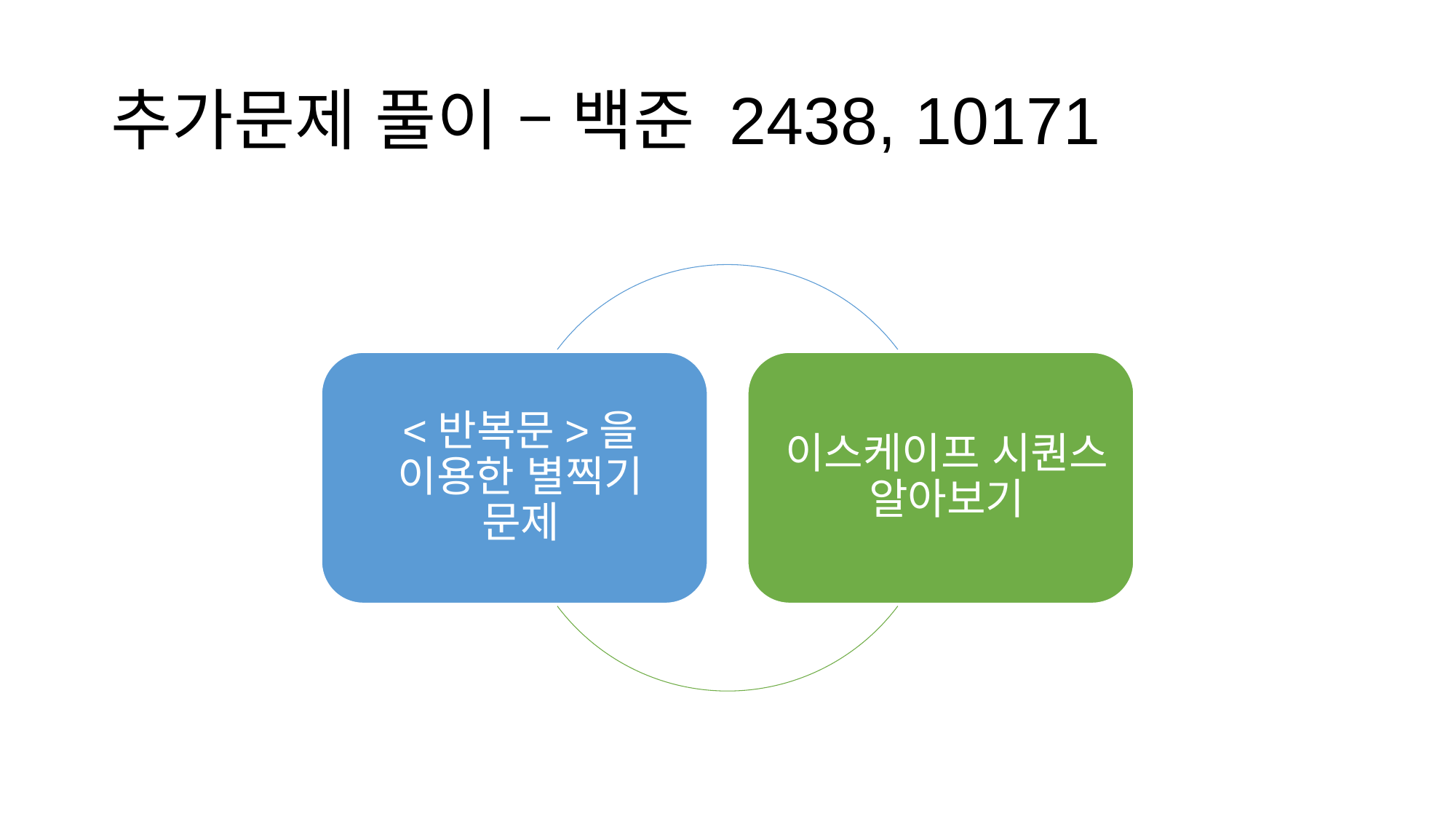

# 추가문제 풀이 – 백준 2438, 10171
<반복문>을 이용한 별찍기 문제
이스케이프 시퀀스 알아보기